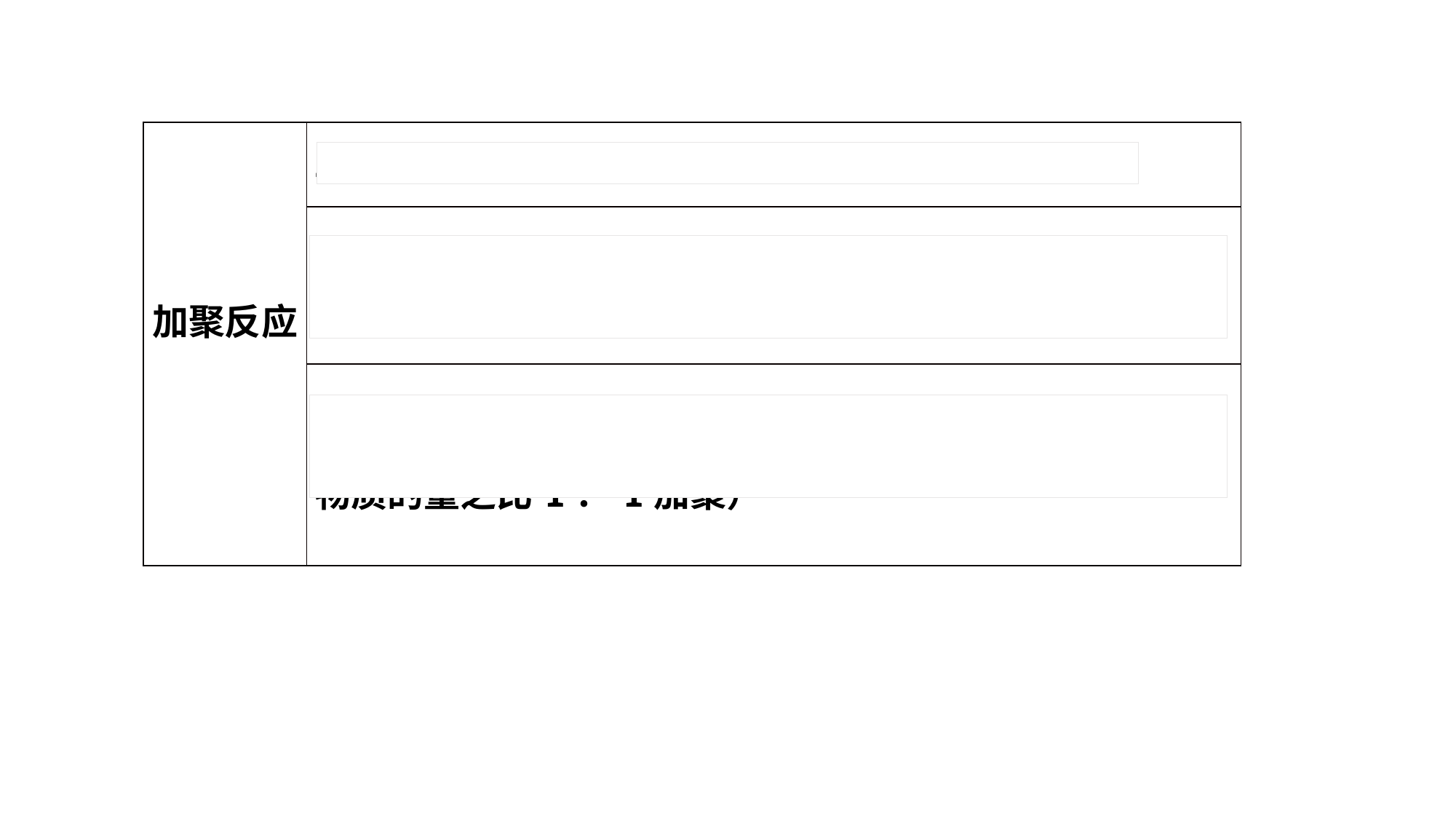

七、有机反应的类型
| 加聚反应 | 单烯烃的加聚：（丙烯的加聚） |
| --- | --- |
|  | 共轭二烯烃的加聚：（天然橡胶的制备） |
|  | 单烯烃和共轭二烯烃的共聚：（苯乙烯和1,3-丁二烯以物质的量之比1：1加聚） |